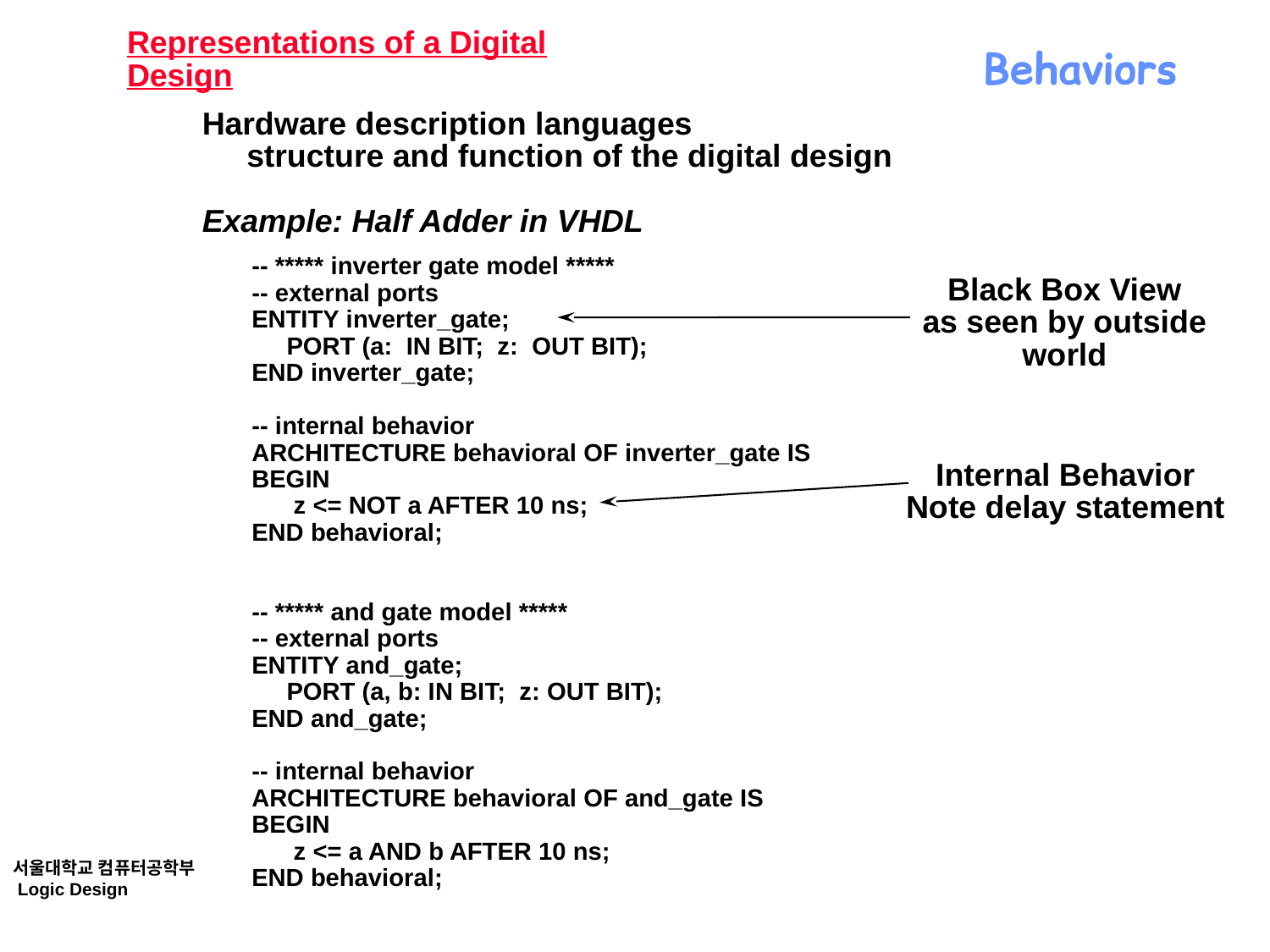

# Representations of a Digital Design
Behaviors
Hardware description languages
     structure and function of the digital design

Example: Half Adder in VHDL
-- ***** inverter gate model *****
-- external ports
ENTITY inverter_gate;
     PORT (a:  IN BIT;  z:  OUT BIT);
END inverter_gate;

-- internal behavior
ARCHITECTURE behavioral OF inverter_gate IS
BEGIN
      z <= NOT a AFTER 10 ns;
END behavioral;

-- ***** and gate model *****
-- external ports
ENTITY and_gate;
     PORT (a, b: IN BIT;  z: OUT BIT);
END and_gate;

-- internal behavior
ARCHITECTURE behavioral OF and_gate IS
BEGIN
      z <= a AND b AFTER 10 ns;
END behavioral;
Black Box View
as seen by outside
world

Internal Behavior
Note delay statement

서울대학교 컴퓨터공학부
 Logic Design                                                                                                                                                                                                               Chap1.40